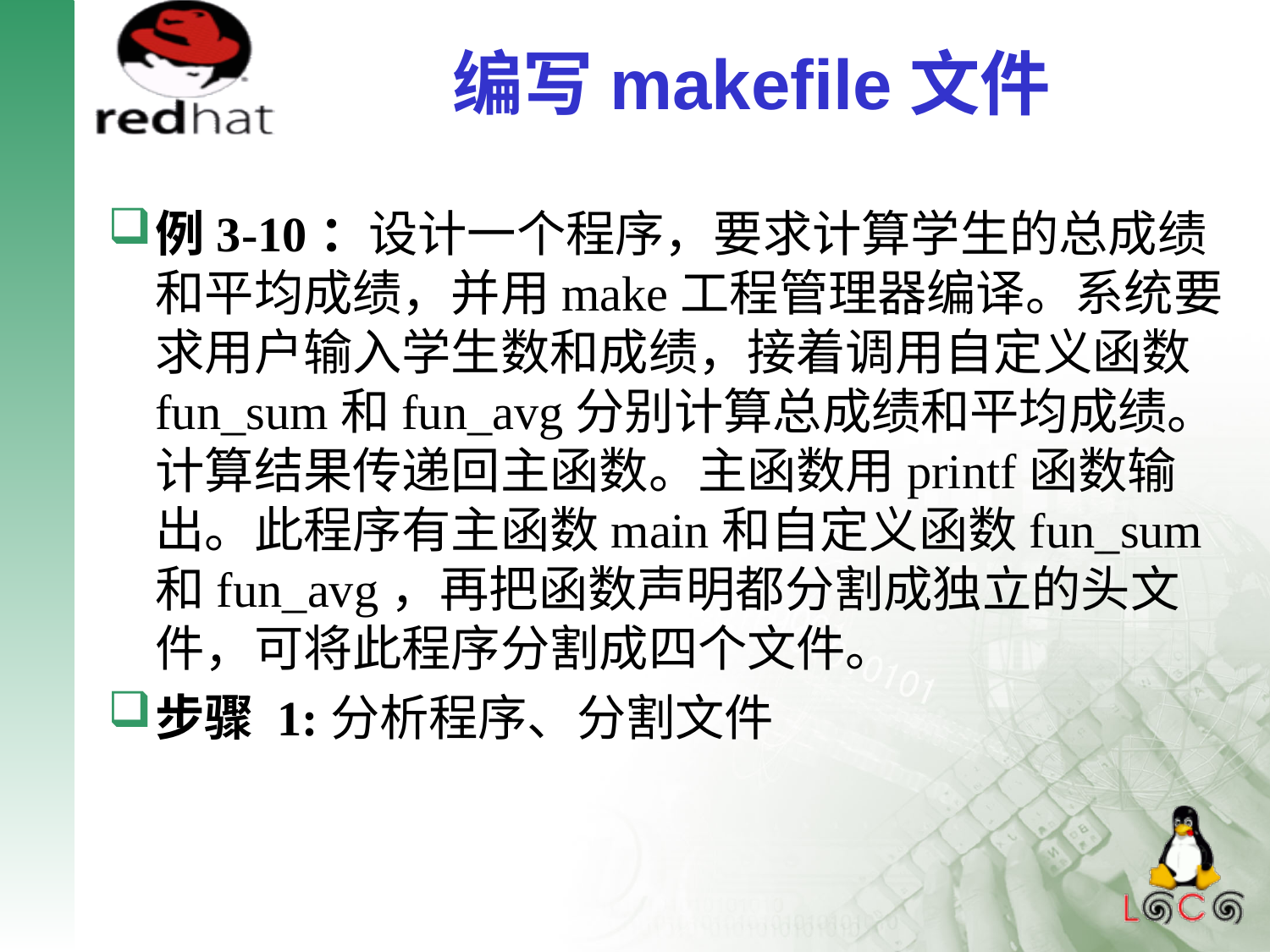

# 编写makefile文件
例3-10：设计一个程序，要求计算学生的总成绩和平均成绩，并用make工程管理器编译。系统要求用户输入学生数和成绩，接着调用自定义函数fun_sum和fun_avg分别计算总成绩和平均成绩。计算结果传递回主函数。主函数用printf函数输出。此程序有主函数main和自定义函数fun_sum和fun_avg，再把函数声明都分割成独立的头文件，可将此程序分割成四个文件。
步骤 1:分析程序、分割文件